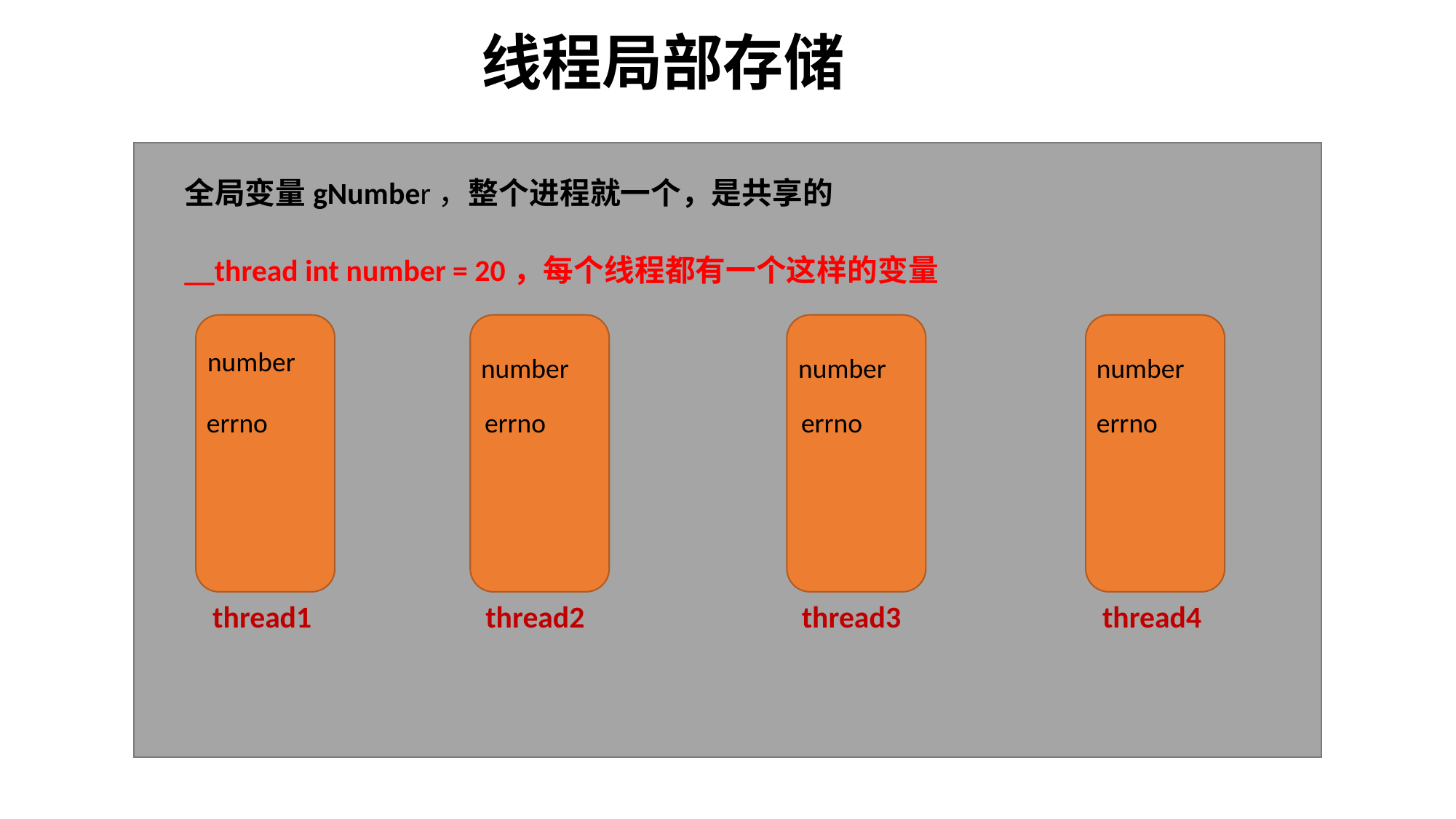

线程局部存储

全局变量gNumber，整个进程就一个，是共享的
__thread int number = 20，每个线程都有一个这样的变量

number
number
number
number
errno
errno
errno
errno
thread1
thread2
thread3
thread4